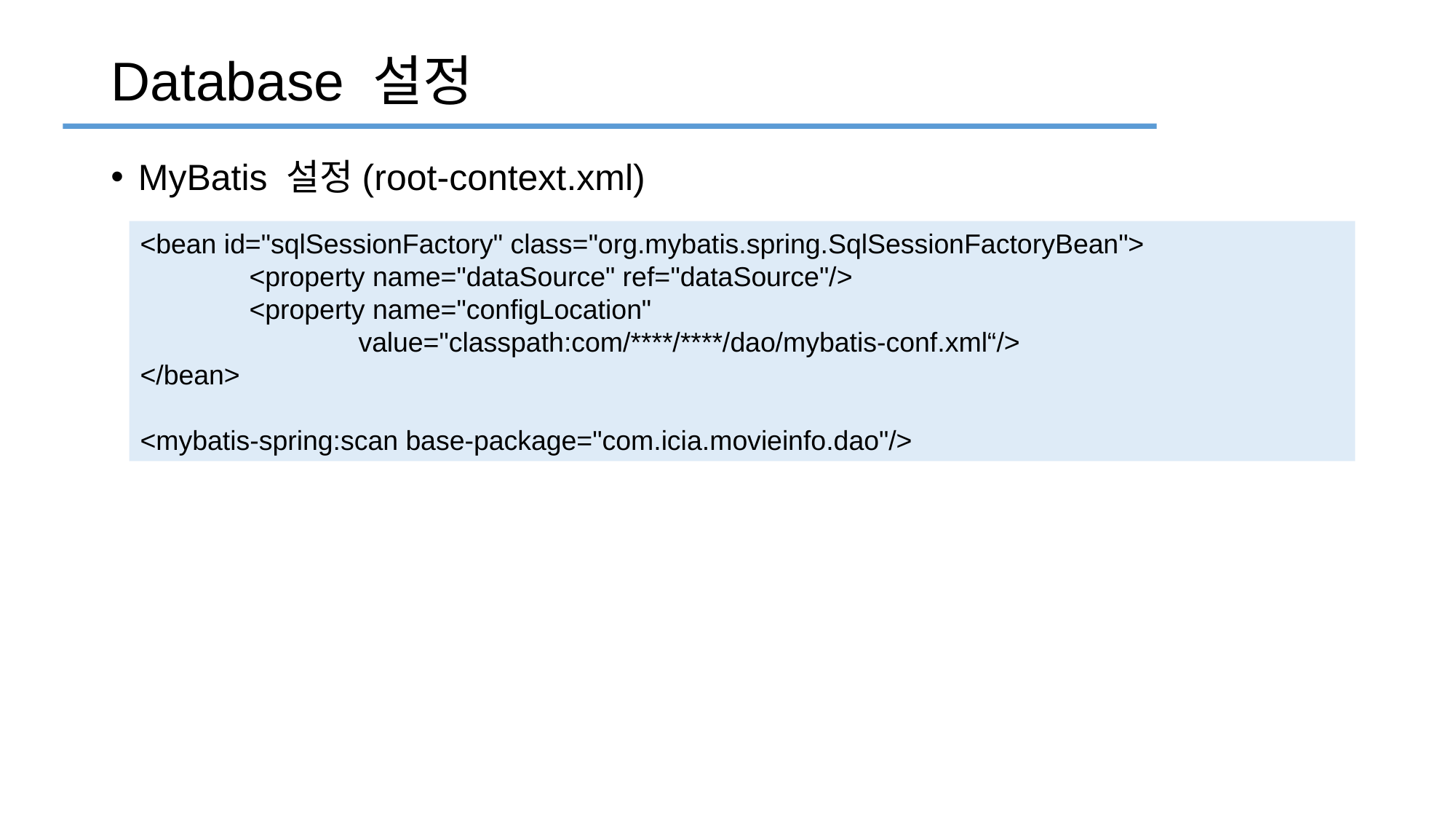

# Database 설정
MyBatis 설정(root-context.xml)
<bean id="sqlSessionFactory" class="org.mybatis.spring.SqlSessionFactoryBean">
	<property name="dataSource" ref="dataSource"/>
	<property name="configLocation"
		value="classpath:com/****/****/dao/mybatis-conf.xml“/>
</bean>

<mybatis-spring:scan base-package="com.icia.movieinfo.dao"/>